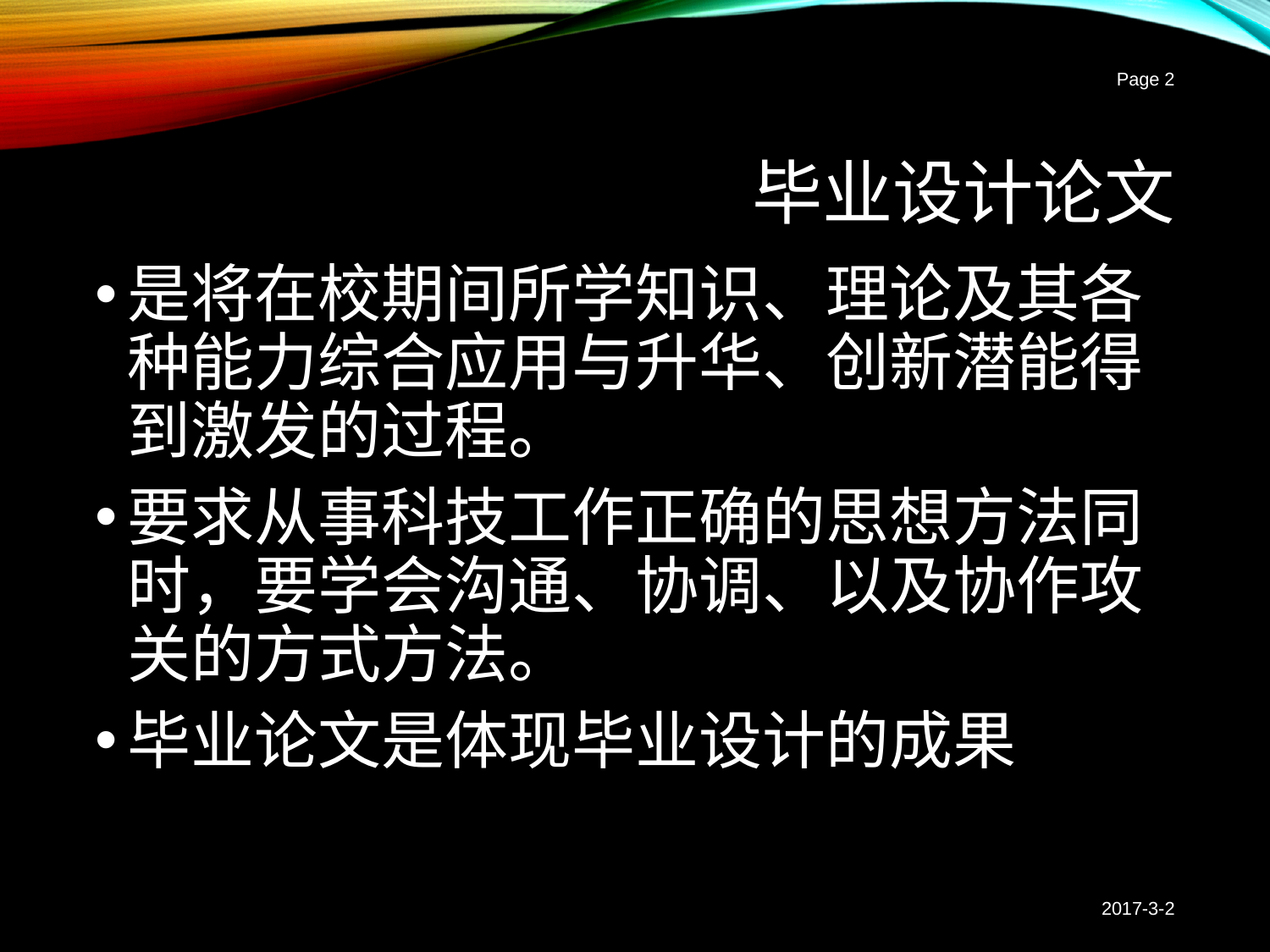

Page 2
# 毕业设计论文
是将在校期间所学知识、理论及其各种能力综合应用与升华、创新潜能得到激发的过程。
要求从事科技工作正确的思想方法同时，要学会沟通、协调、以及协作攻关的方式方法。
毕业论文是体现毕业设计的成果
2017-3-2